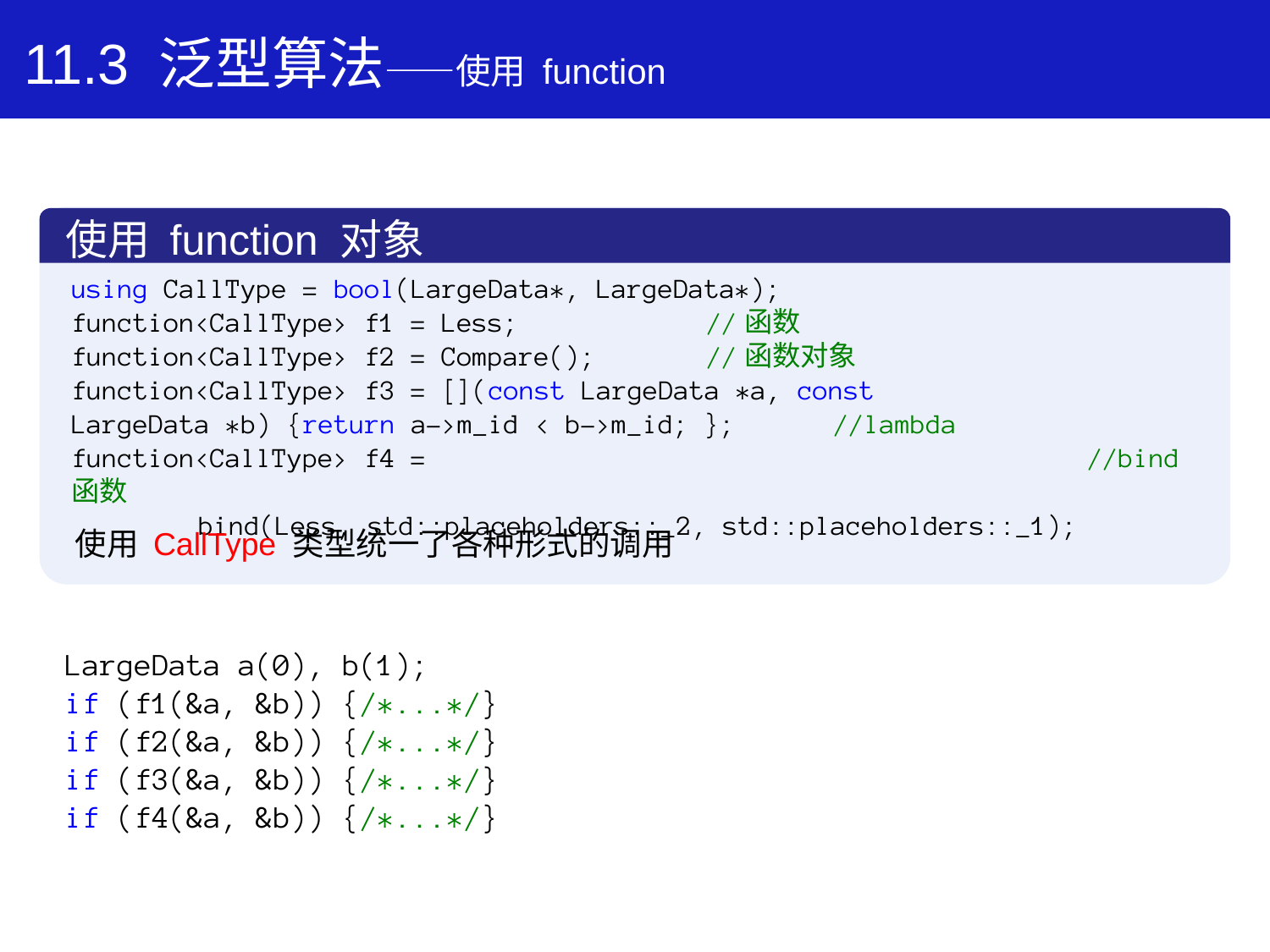

11.3 泛型算法——使用 function
使用 function 对象

using CallType = bool(LargeData*, LargeData*);
function<CallType> f1 = Less; 		//函数
function<CallType> f2 = Compare(); 	//函数对象
function<CallType> f3 = [](const LargeData *a, const
LargeData *b) {return a->m_id < b->m_id; }; 	//lambda
function<CallType> f4 = 						//bind函数
	bind(Less, std::placeholders::_2, std::placeholders::_1);
使用 CallType 类型统一了各种形式的调用
LargeData a(0), b(1);
if (f1(&a, &b)) {/*...*/}
if (f2(&a, &b)) {/*...*/}
if (f3(&a, &b)) {/*...*/}
if (f4(&a, &b)) {/*...*/}
67